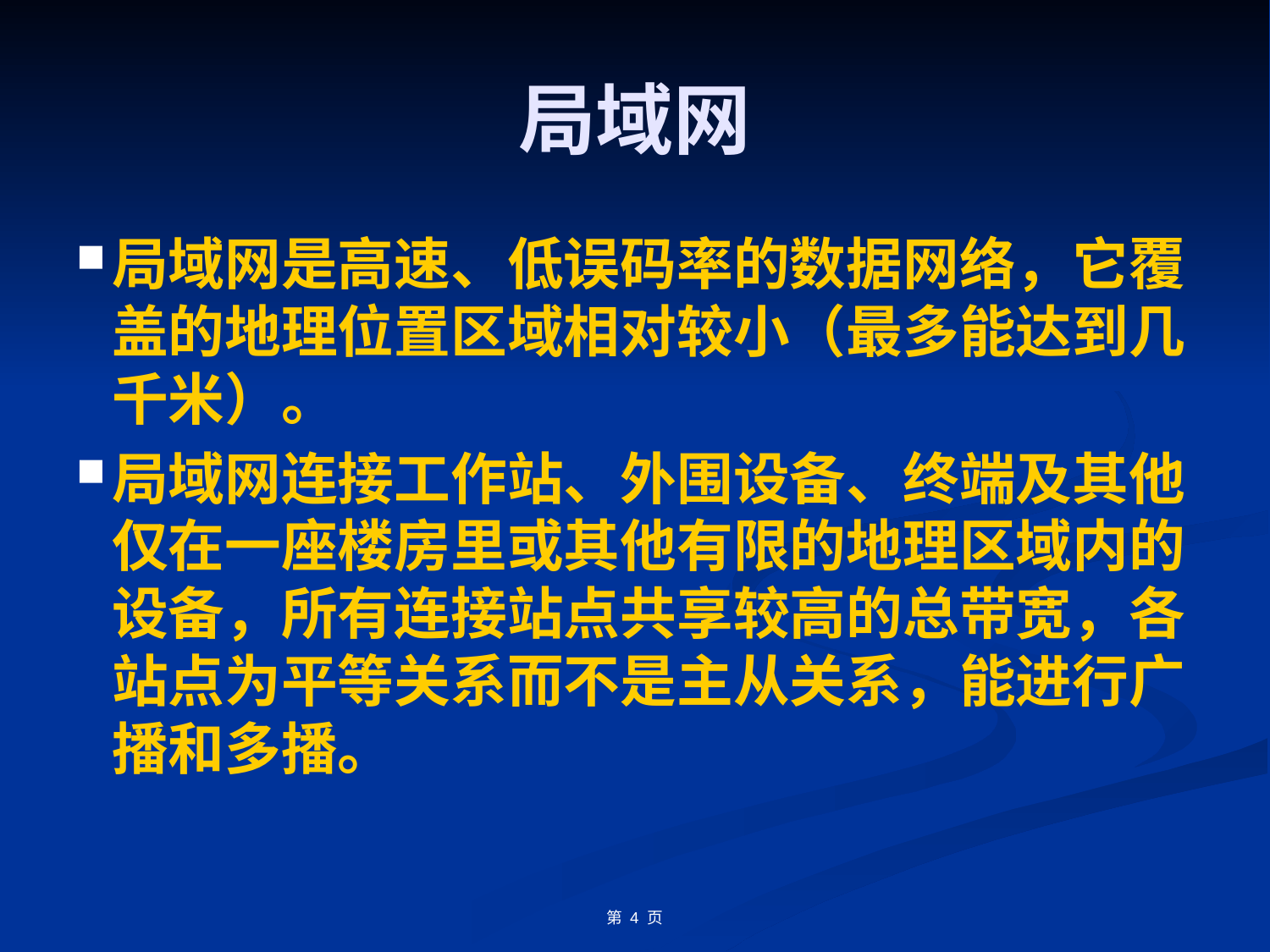

# 局域网
局域网是高速、低误码率的数据网络，它覆盖的地理位置区域相对较小（最多能达到几千米）。
局域网连接工作站、外围设备、终端及其他仅在一座楼房里或其他有限的地理区域内的设备，所有连接站点共享较高的总带宽，各站点为平等关系而不是主从关系，能进行广播和多播。

第 4 页